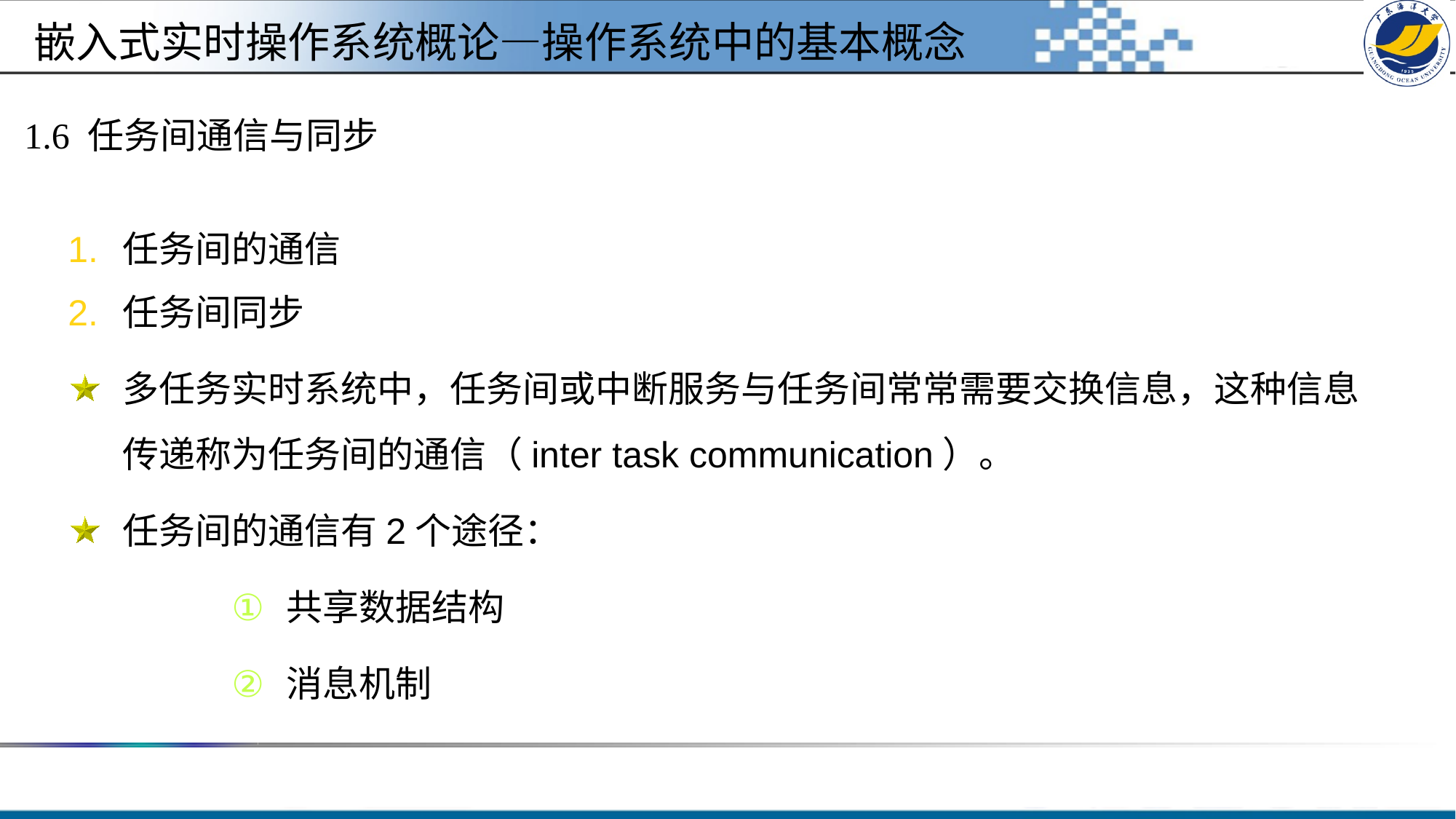

嵌入式实时操作系统概论—操作系统中的基本概念
 1.6 任务间通信与同步
任务间的通信
任务间同步
多任务实时系统中，任务间或中断服务与任务间常常需要交换信息，这种信息传递称为任务间的通信（inter task communication）。
任务间的通信有2个途径：
共享数据结构
消息机制
16